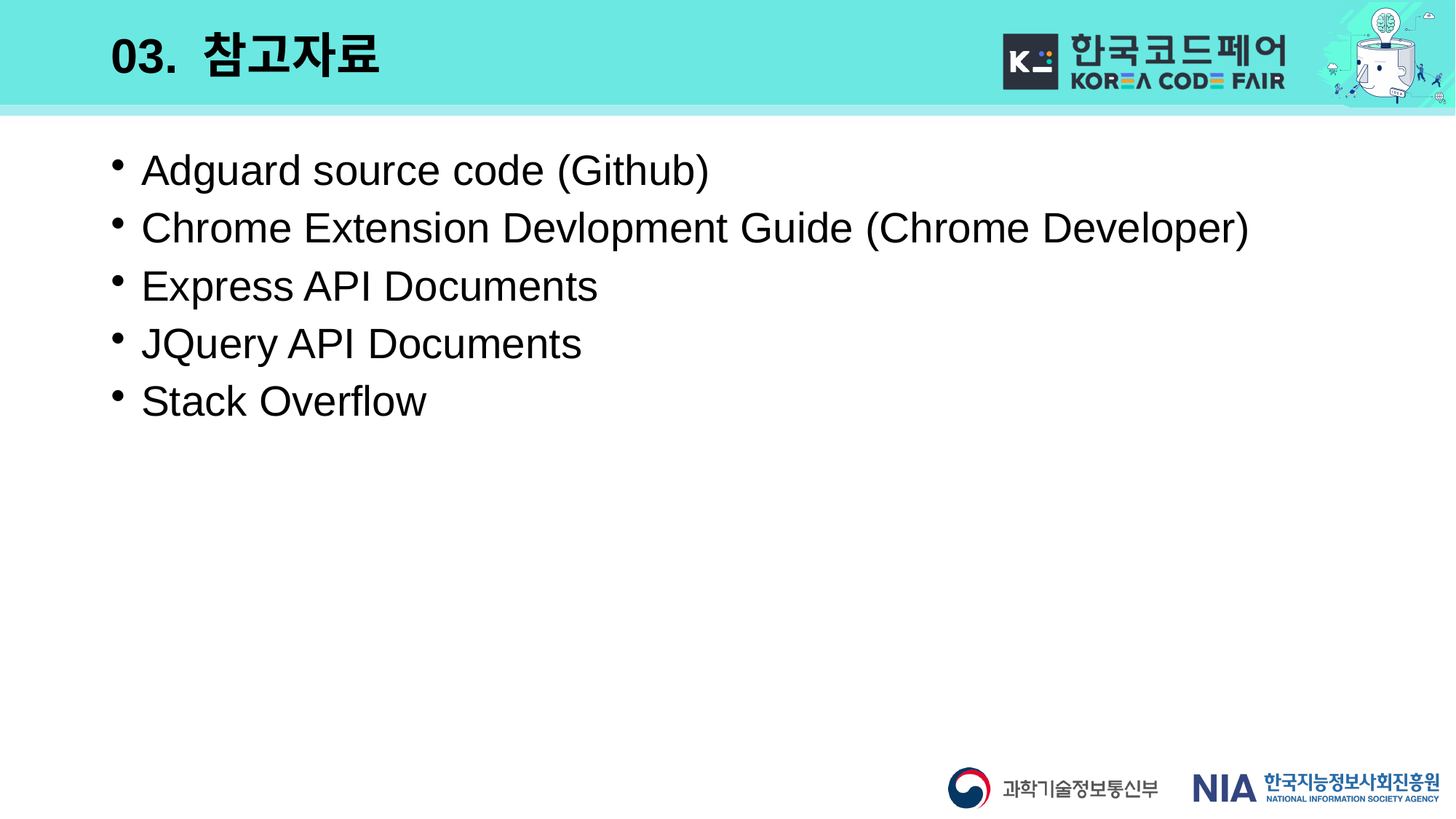

# 03. 참고자료
Adguard source code (Github)
Chrome Extension Devlopment Guide (Chrome Developer)
Express API Documents
JQuery API Documents
Stack Overflow